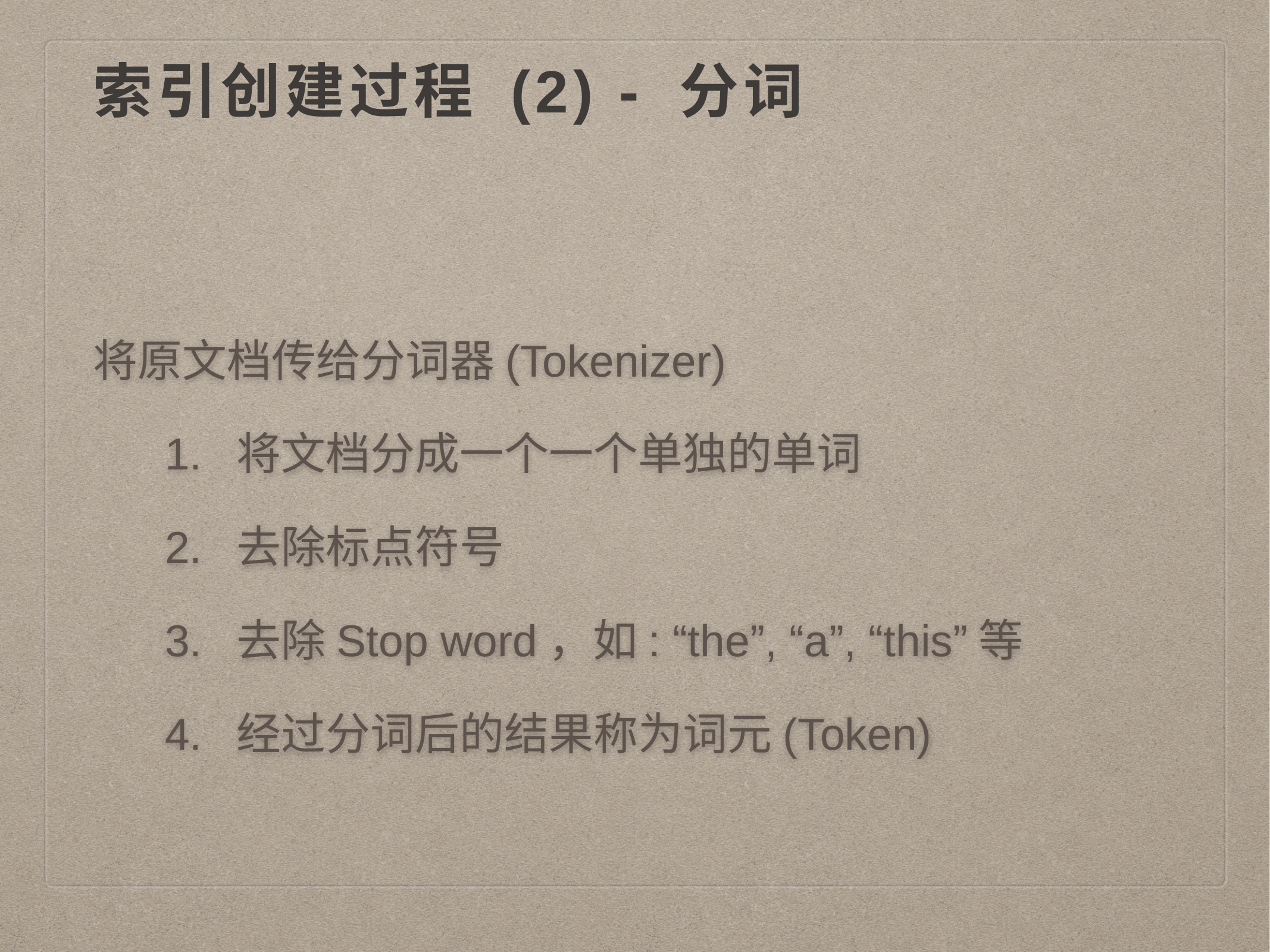

# 索引创建过程 (2) - 分词
将原文档传给分词器(Tokenizer)
将文档分成一个一个单独的单词
去除标点符号
去除Stop word，如: “the”, “a”, “this”等
经过分词后的结果称为词元(Token)
9